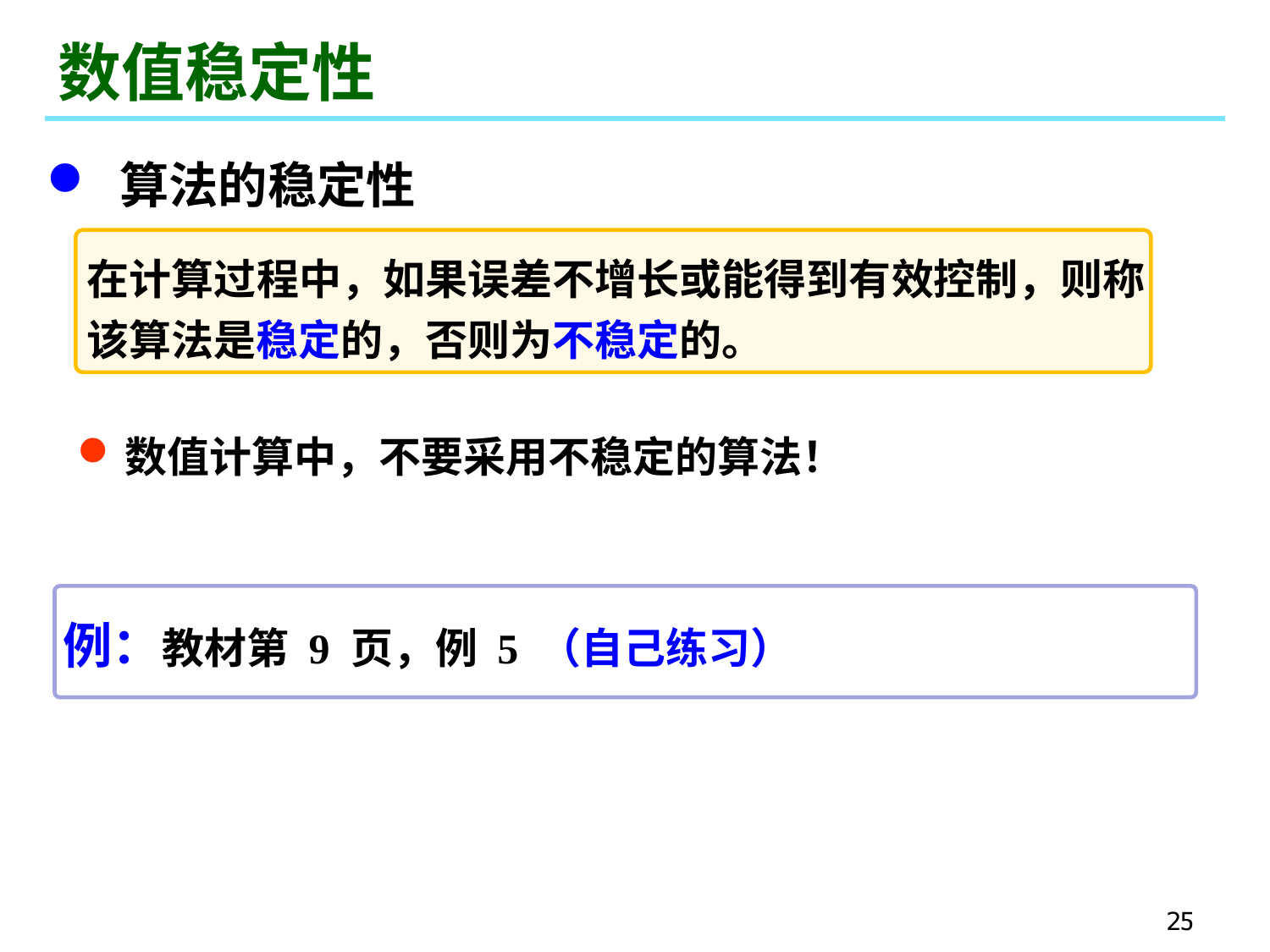

# 数值稳定性
 算法的稳定性

在计算过程中，如果误差不增长或能得到有效控制，则称该算法是稳定的，否则为不稳定的。
数值计算中，不要采用不稳定的算法！

例：教材第 9 页，例 5 （自己练习）
25